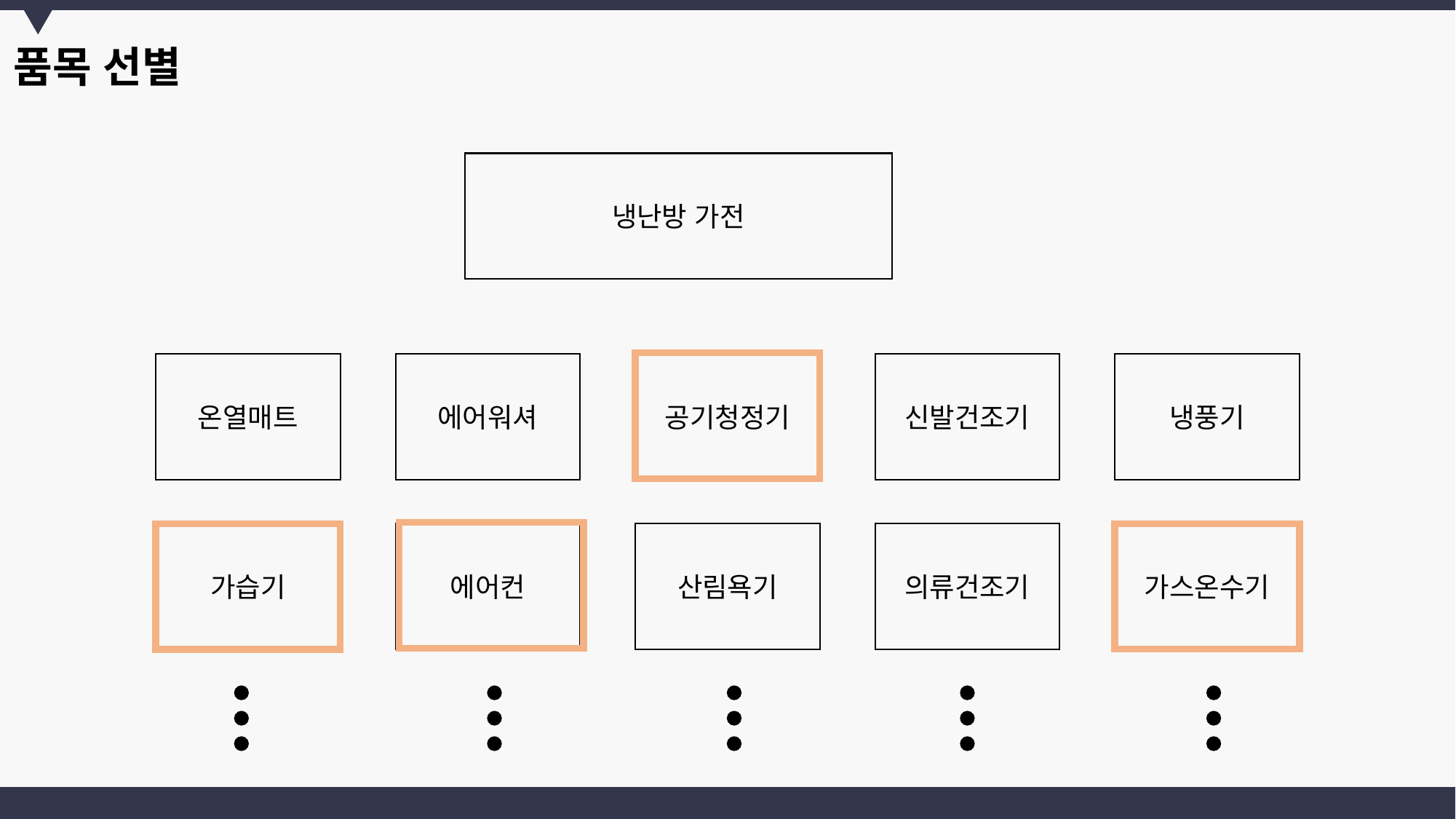

품목 선별
냉난방 가전

온열매트
에어워셔
공기청정기
신발건조기
냉풍기

가습기
에어컨
산림욕기
의류건조기
가스온수기